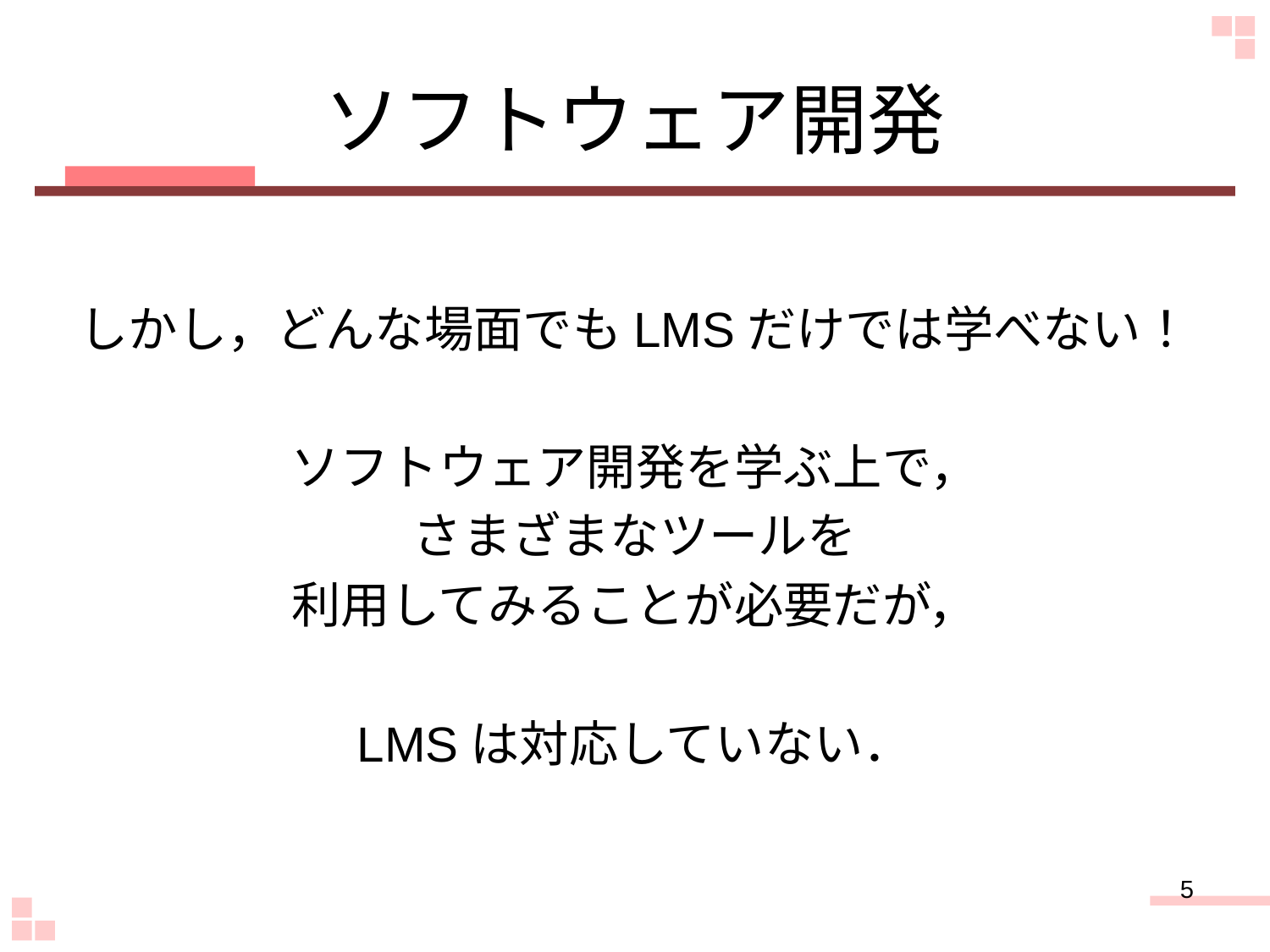

# ソフトウェア開発

しかし，どんな場面でもLMSだけでは学べない！

ソフトウェア開発を学ぶ上で，
さまざまなツールを
利用してみることが必要だが，

LMSは対応していない．
5